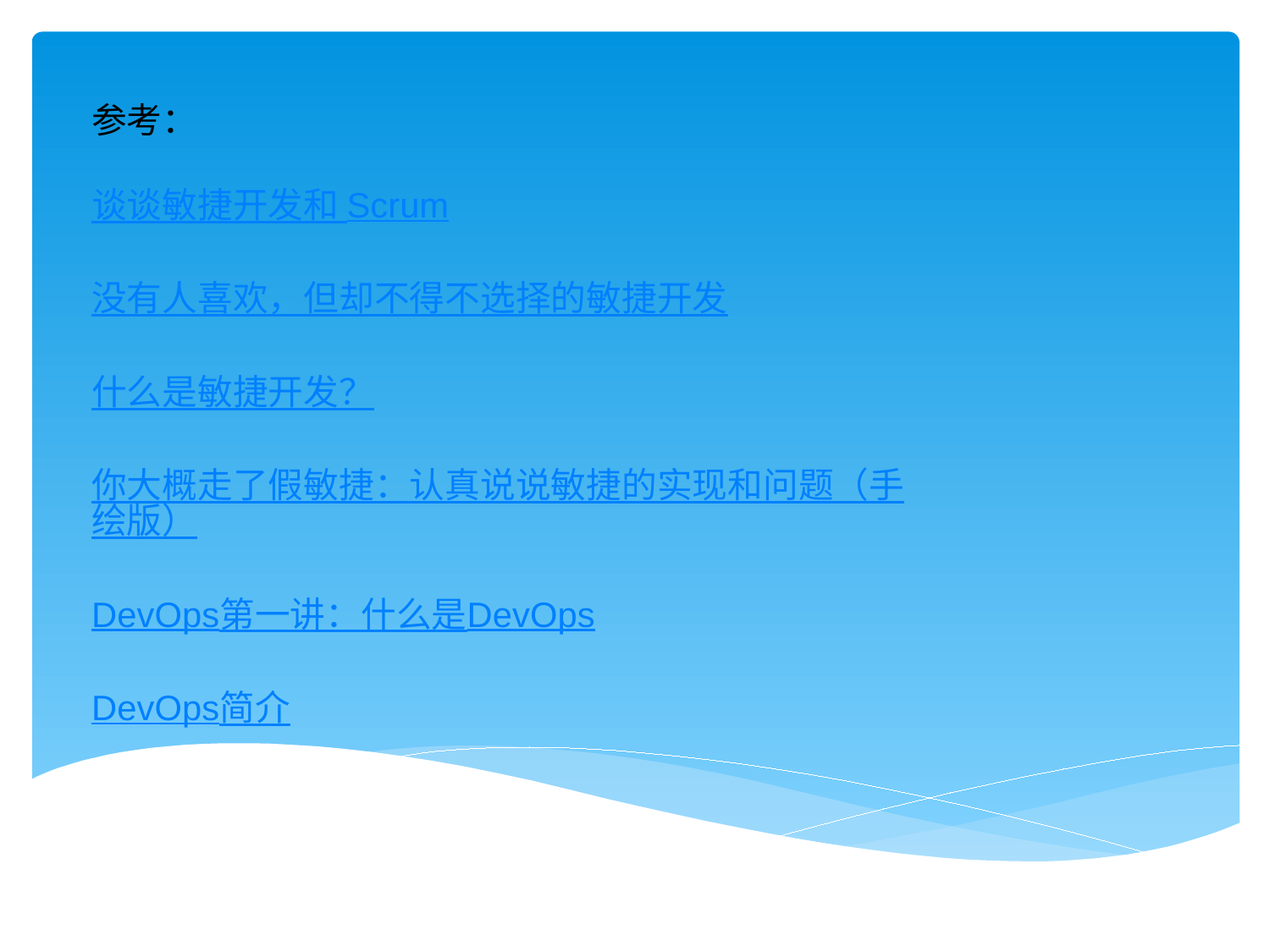

参考：

谈谈敏捷开发和 Scrum

没有人喜欢，但却不得不选择的敏捷开发

什么是敏捷开发？

你大概走了假敏捷：认真说说敏捷的实现和问题（手绘版）

DevOps第一讲：什么是DevOps

DevOps简介